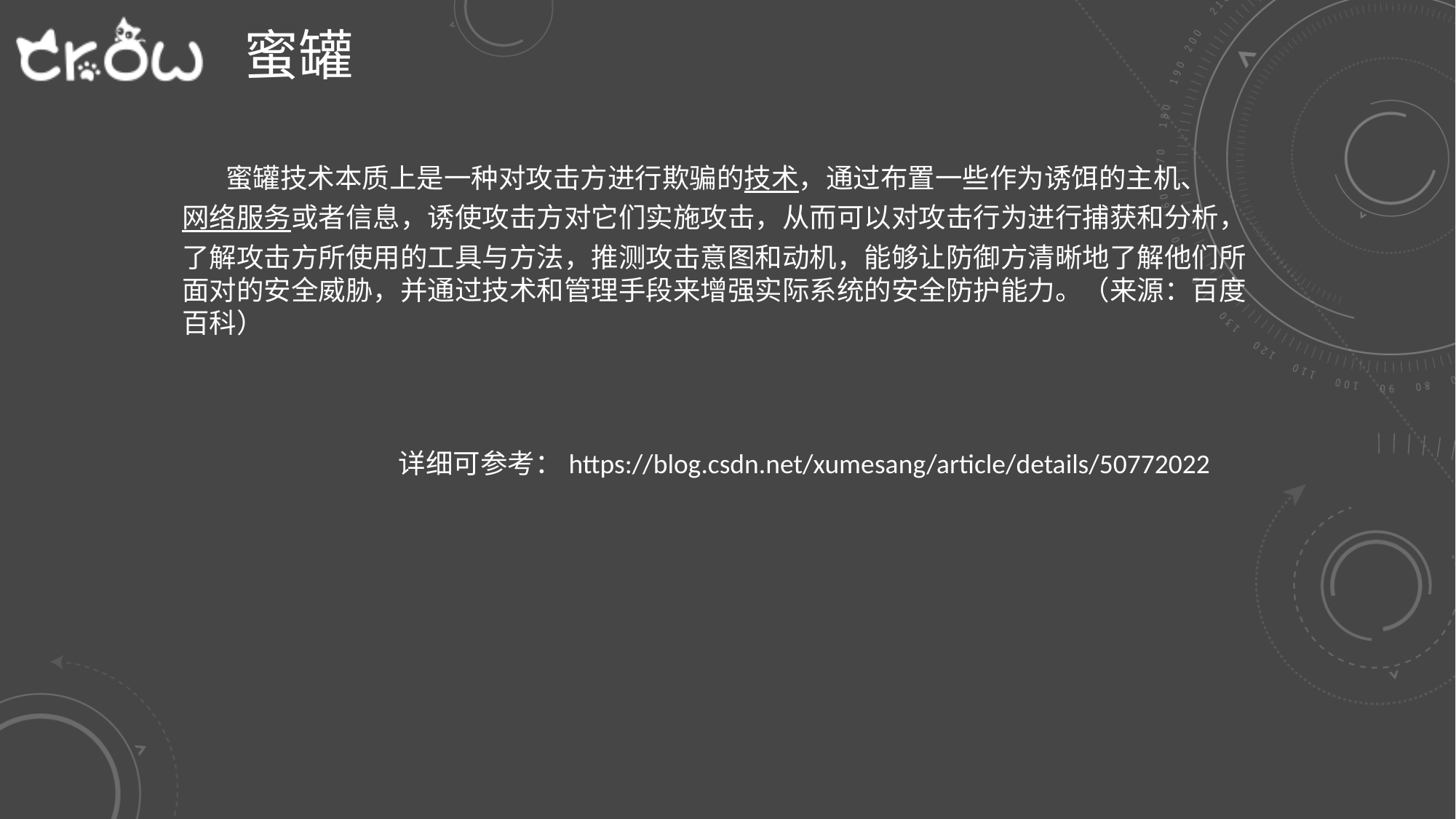

蜜罐

      蜜罐技术本质上是一种对攻击方进行欺骗的技术，通过布置一些作为诱饵的主机、网络服务或者信息，诱使攻击方对它们实施攻击，从而可以对攻击行为进行捕获和分析，了解攻击方所使用的工具与方法，推测攻击意图和动机，能够让防御方清晰地了解他们所面对的安全威胁，并通过技术和管理手段来增强实际系统的安全防护能力。（来源：百度百科）
详细可参考：https://blog.csdn.net/xumesang/article/details/50772022